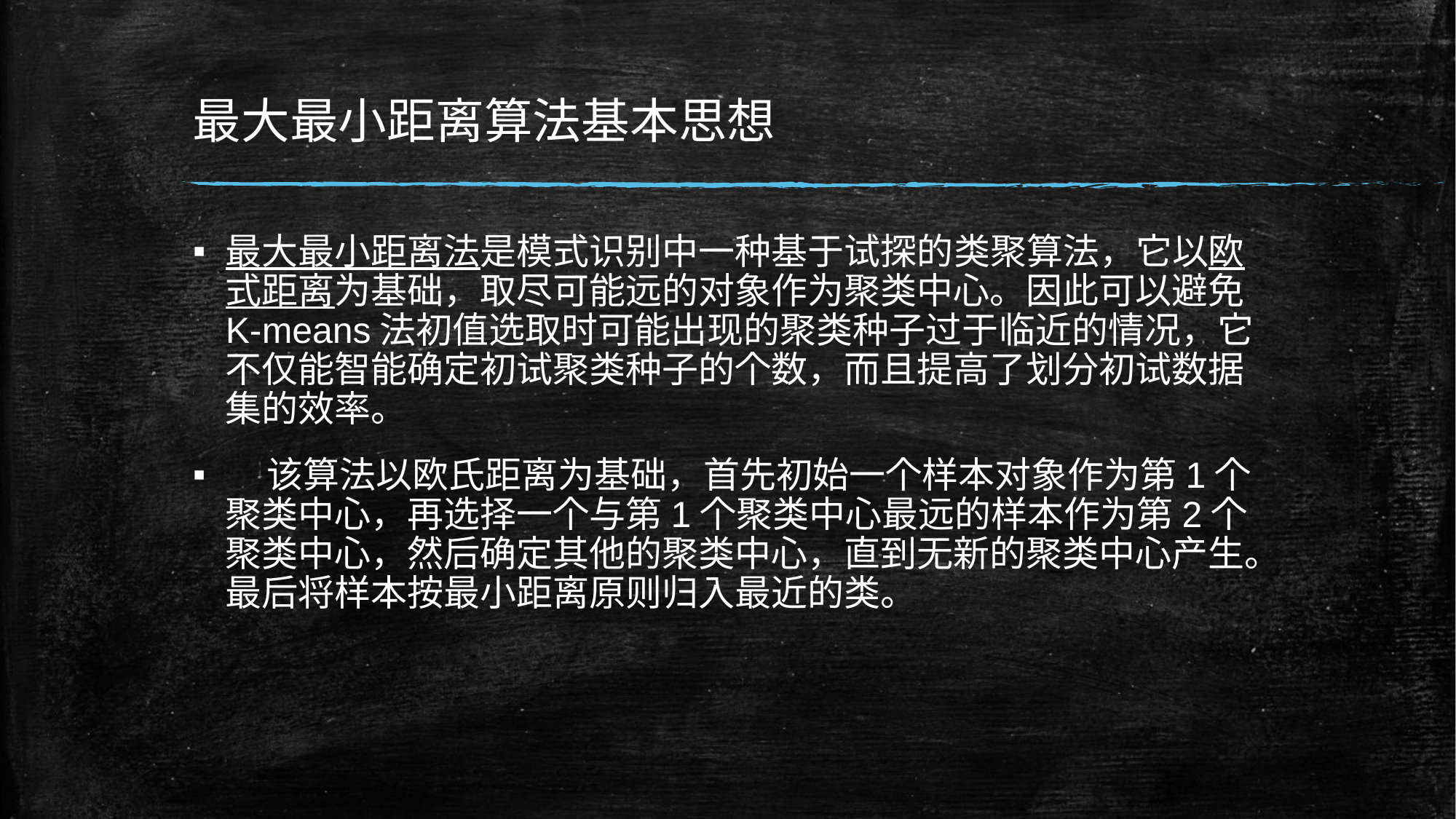

# 最大最小距离算法基本思想
最大最小距离法是模式识别中一种基于试探的类聚算法，它以欧式距离为基础，取尽可能远的对象作为聚类中心。因此可以避免K-means法初值选取时可能出现的聚类种子过于临近的情况，它不仅能智能确定初试聚类种子的个数，而且提高了划分初试数据集的效率。
    该算法以欧氏距离为基础，首先初始一个样本对象作为第1个聚类中心，再选择一个与第1个聚类中心最远的样本作为第2个聚类中心，然后确定其他的聚类中心，直到无新的聚类中心产生。最后将样本按最小距离原则归入最近的类。